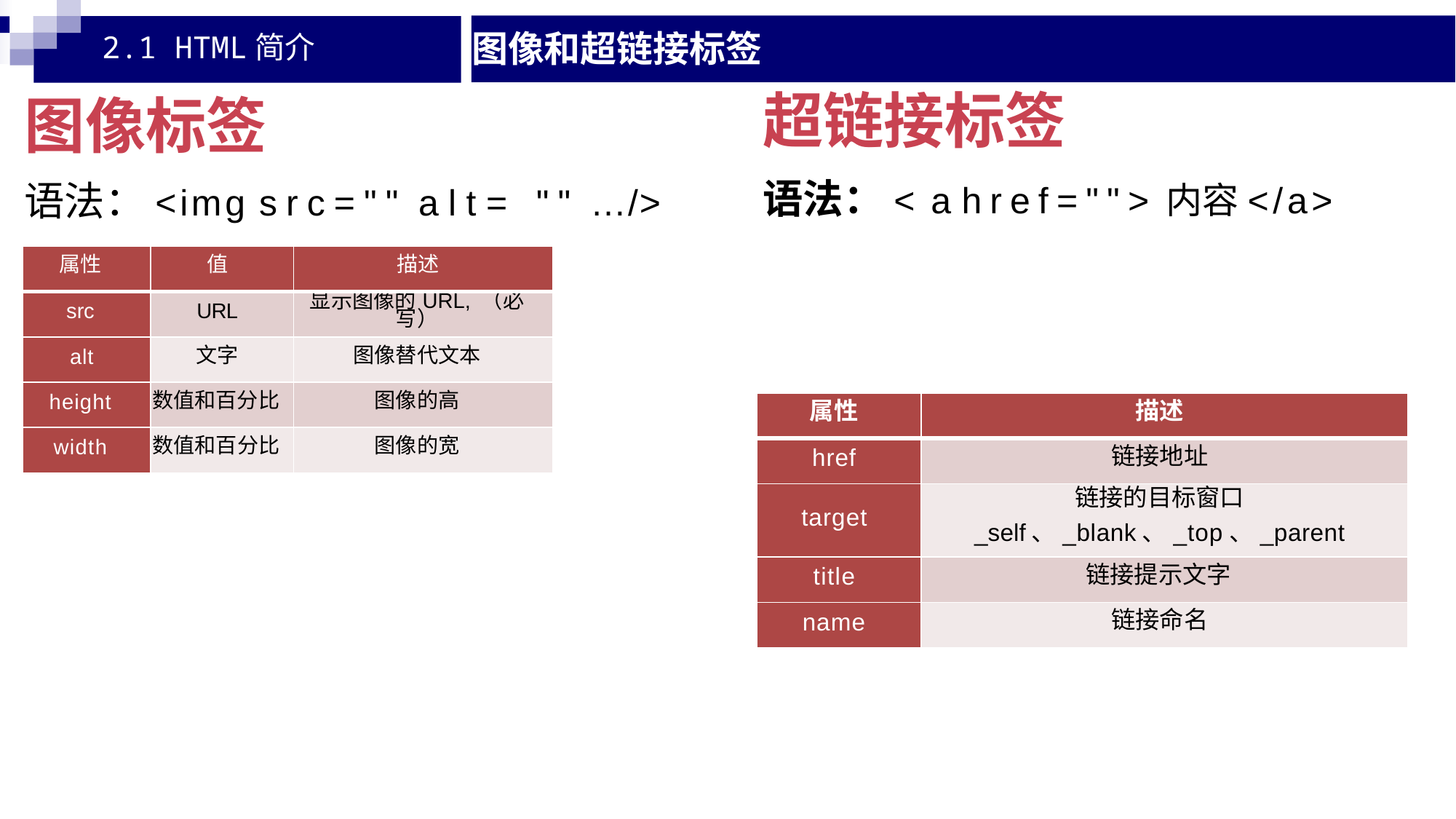

2.1 HTML简介
# 图像和超链接标签
超链接标签
图像标签
语法：< a href="">内容</a>
语法：<img src="" alt= "" …/>
| 属性 | 值 | 描述 |
| --- | --- | --- |
| src | URL | 显示图像的URL, （必写） |
| alt | 文字 | 图像替代文本 |
| height | 数值和百分比 | 图像的高 |
| width | 数值和百分比 | 图像的宽 |
| 属性 | 描述 |
| --- | --- |
| href | 链接地址 |
| target | 链接的目标窗口 \_self、\_blank、\_top、\_parent |
| title | 链接提示文字 |
| name | 链接命名 |